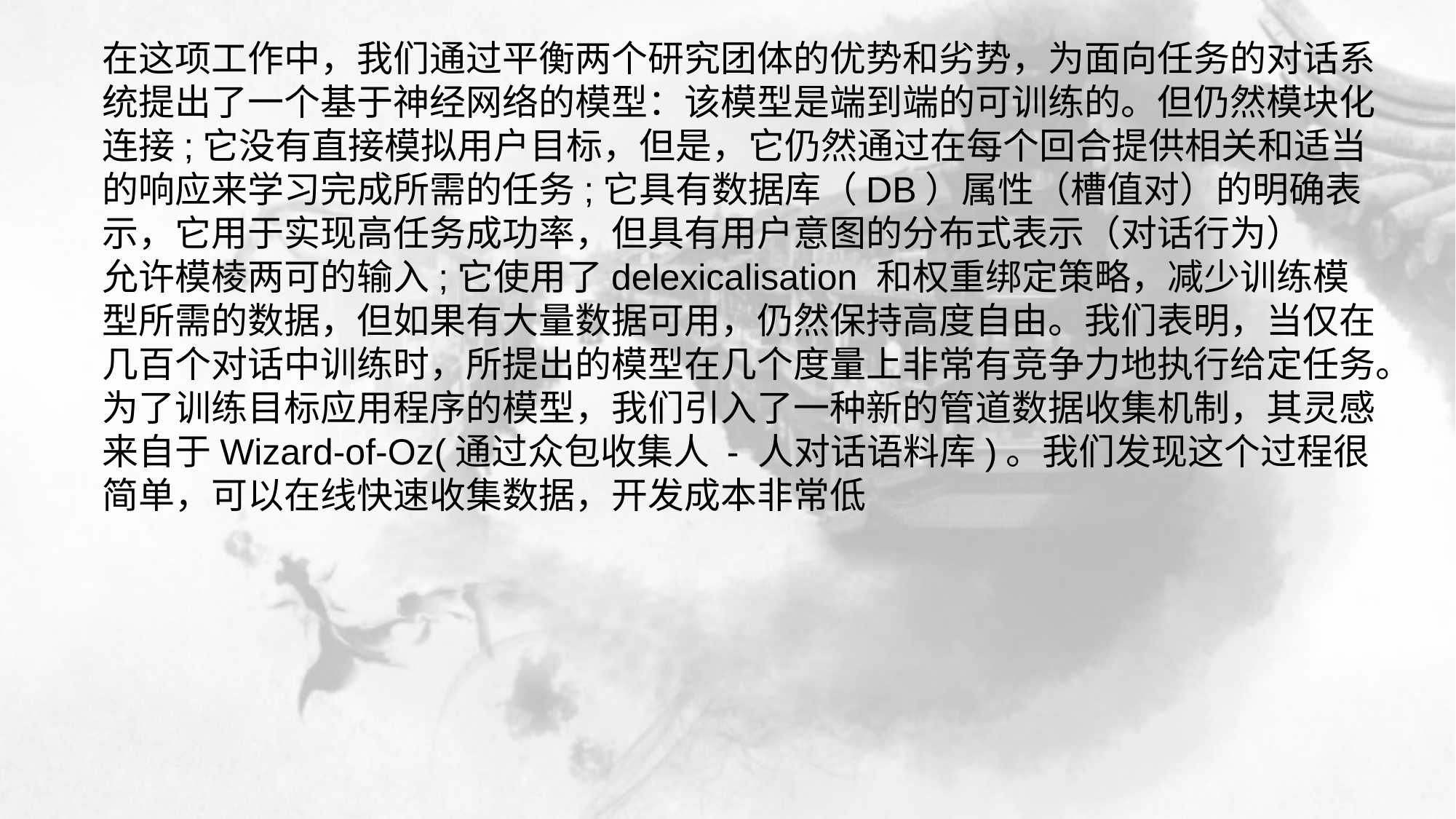

在这项工作中，我们通过平衡两个研究团体的优势和劣势，为面向任务的对话系统提出了一个基于神经网络的模型：该模型是端到端的可训练的。但仍然模块化连接;它没有直接模拟用户目标，但是，它仍然通过在每个回合提供相关和适当的响应来学习完成所需的任务;它具有数据库（DB）属性（槽值对）的明确表示，它用于实现高任务成功率，但具有用户意图的分布式表示（对话行为）
允许模棱两可的输入;它使用了delexicalisation 和权重绑定策略，减少训练模型所需的数据，但如果有大量数据可用，仍然保持高度自由。我们表明，当仅在几百个对话中训练时，所提出的模型在几个度量上非常有竞争力地执行给定任务。
为了训练目标应用程序的模型，我们引入了一种新的管道数据收集机制，其灵感来自于Wizard-of-Oz(通过众包收集人 - 人对话语料库)。我们发现这个过程很简单，可以在线快速收集数据，开发成本非常低